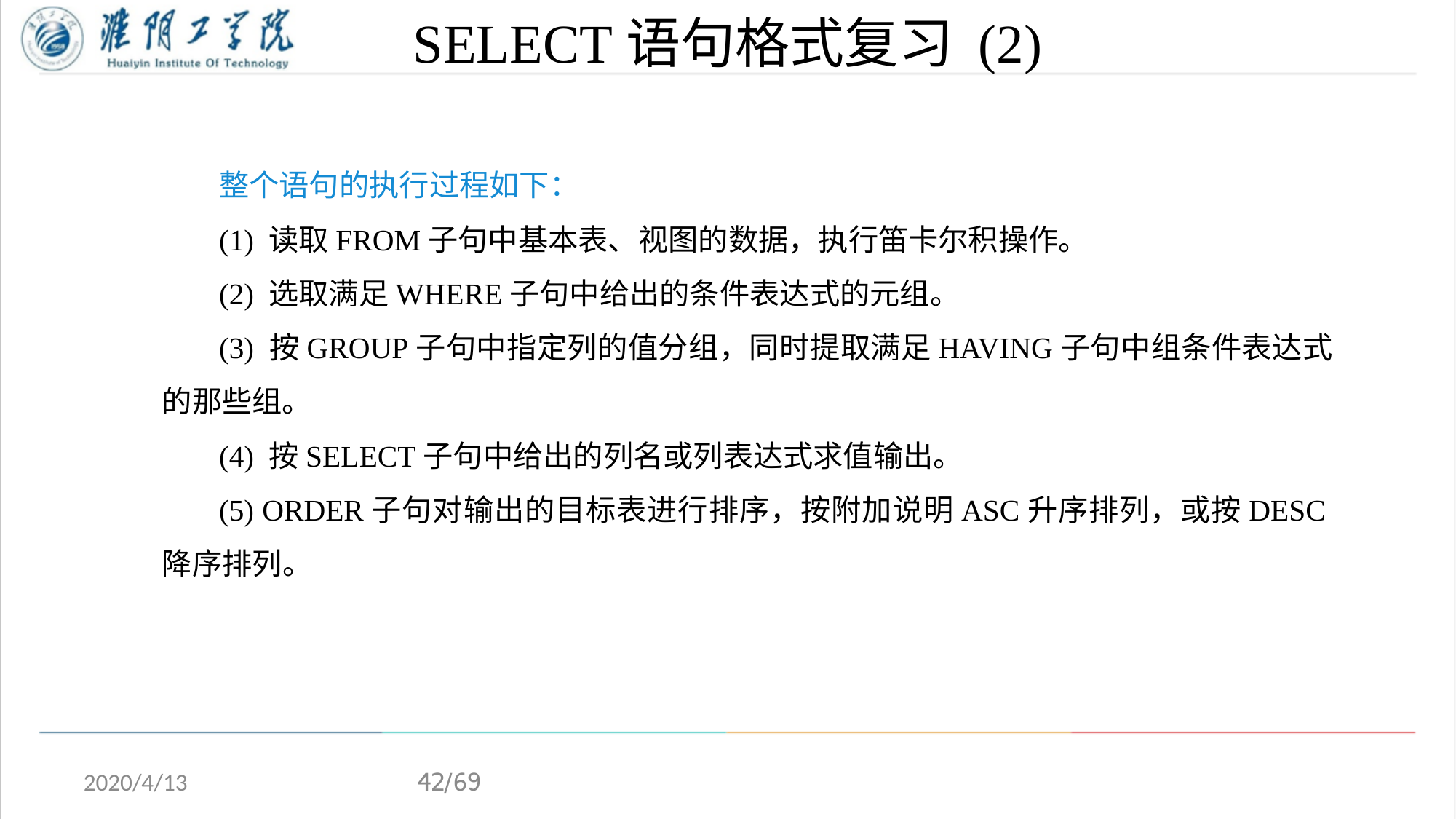

# SELECT语句格式复习 (2)
整个语句的执行过程如下：
(1) 读取FROM子句中基本表、视图的数据，执行笛卡尔积操作。
(2) 选取满足WHERE子句中给出的条件表达式的元组。
(3) 按GROUP子句中指定列的值分组，同时提取满足HAVING子句中组条件表达式的那些组。
(4) 按SELECT子句中给出的列名或列表达式求值输出。
(5) ORDER子句对输出的目标表进行排序，按附加说明ASC升序排列，或按DESC降序排列。
42/69
2020/4/13